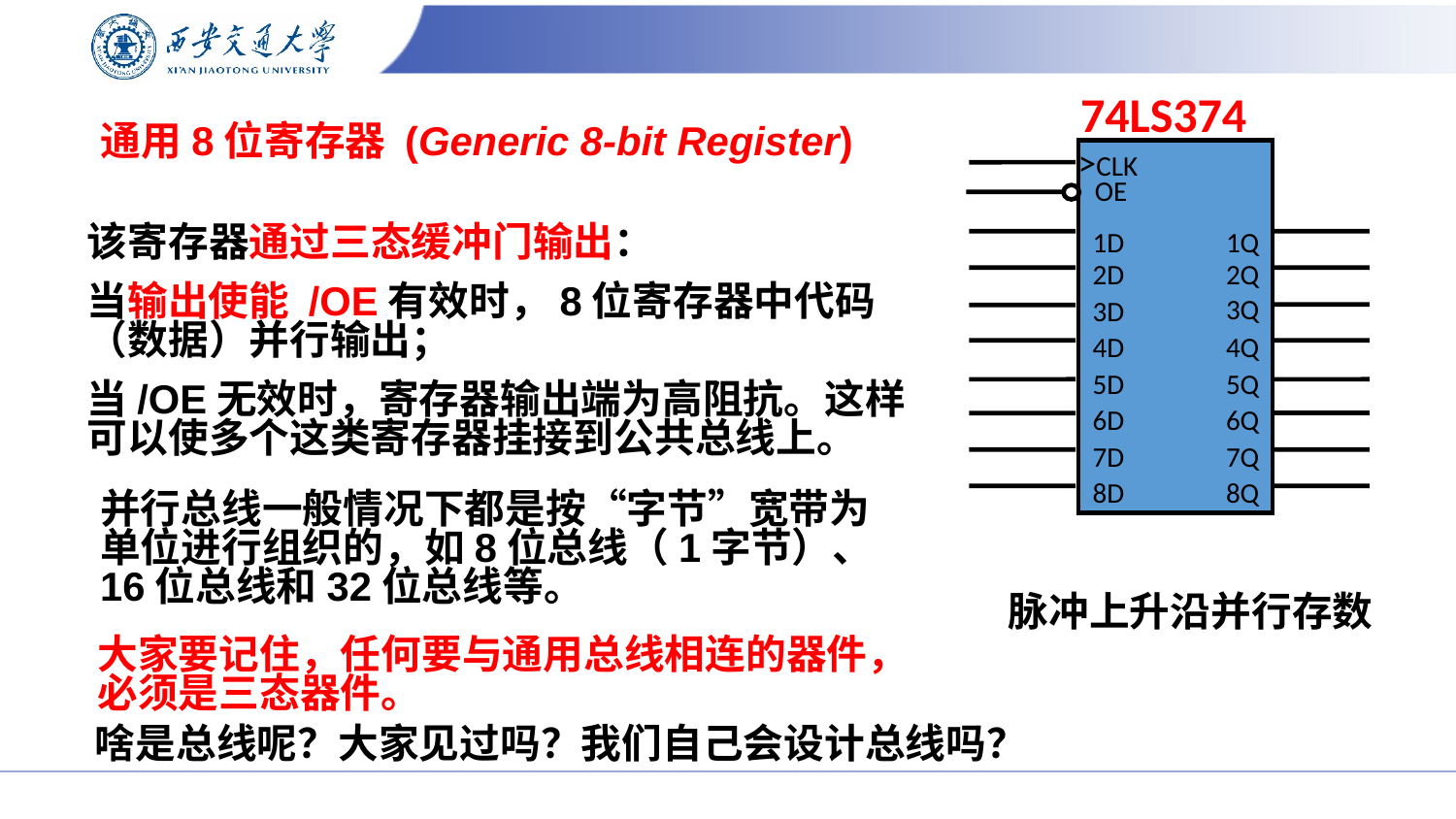

74LS374
>CLK

OE

1D
1Q

2D
2Q

3Q
3D

4D
4Q

5D
5Q

6D
6Q

7D
7Q

8D
8Q

# 通用8位寄存器 (Generic 8-bit Register)
该寄存器通过三态缓冲门输出：
当输出使能 /OE有效时，8位寄存器中代码（数据）并行输出；
当/OE无效时，寄存器输出端为高阻抗。这样可以使多个这类寄存器挂接到公共总线上。

并行总线一般情况下都是按“字节”宽带为单位进行组织的，如8位总线（1字节）、16位总线和32位总线等。
脉冲上升沿并行存数
大家要记住，任何要与通用总线相连的器件，必须是三态器件。
啥是总线呢？大家见过吗？我们自己会设计总线吗？